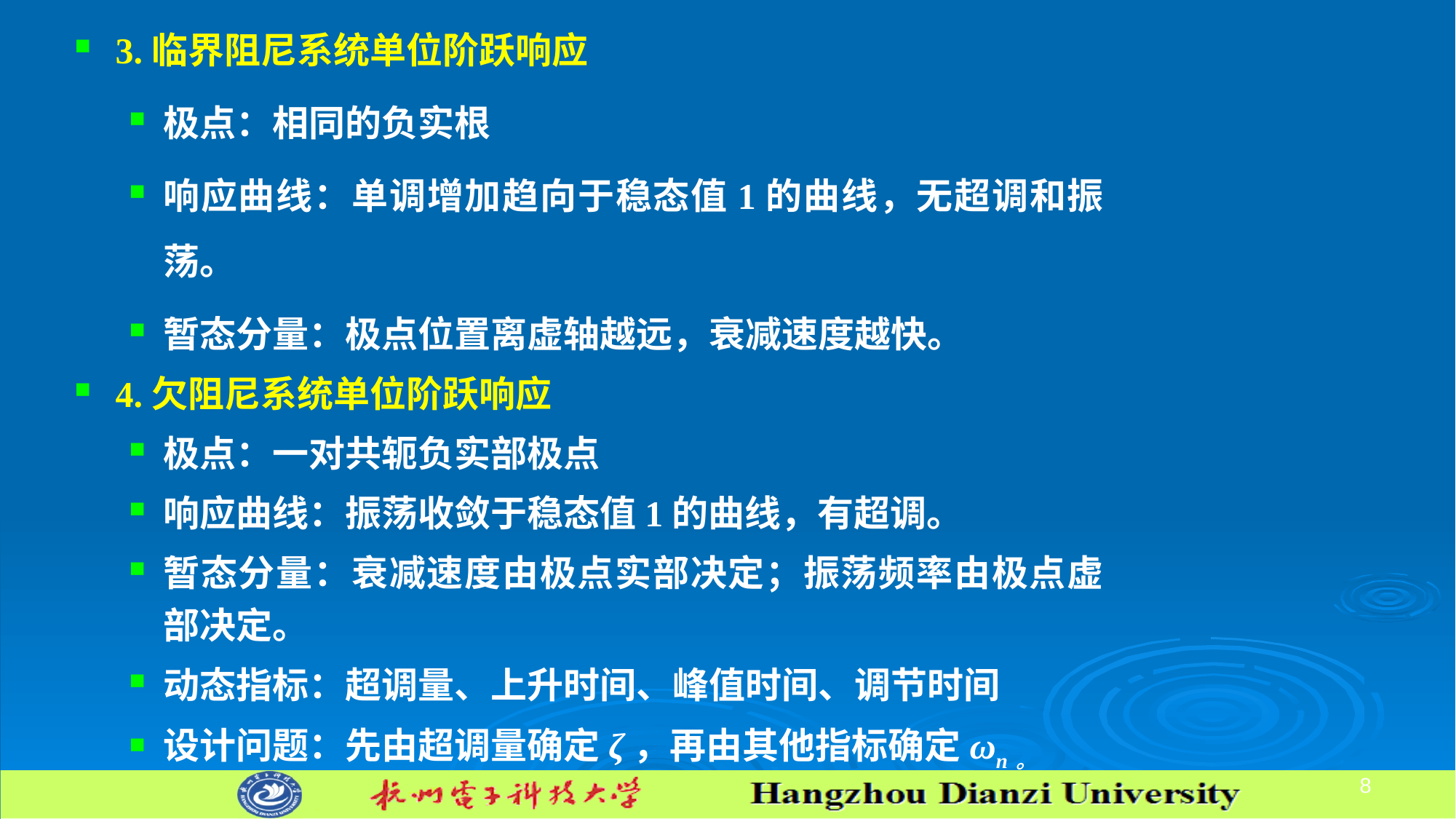

3.临界阻尼系统单位阶跃响应
极点：相同的负实根
响应曲线：单调增加趋向于稳态值1的曲线，无超调和振荡。
暂态分量：极点位置离虚轴越远，衰减速度越快。
4.欠阻尼系统单位阶跃响应
极点：一对共轭负实部极点
响应曲线：振荡收敛于稳态值1的曲线，有超调。
暂态分量：衰减速度由极点实部决定；振荡频率由极点虚部决定。
动态指标：超调量、上升时间、峰值时间、调节时间
设计问题：先由超调量确定ζ，再由其他指标确定ωn。
8